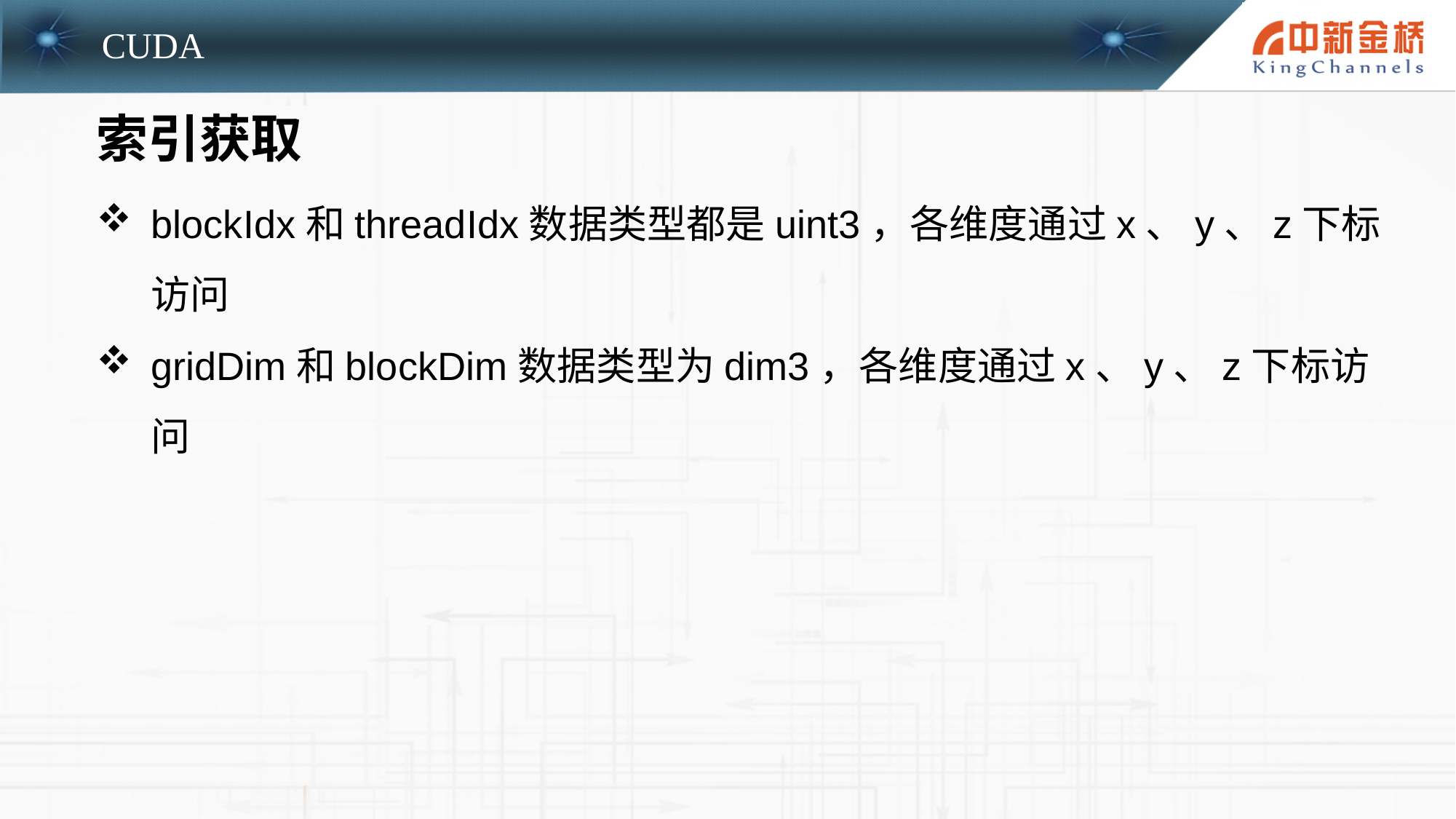

索引获取
blockIdx和threadIdx数据类型都是uint3，各维度通过x、y、z下标访问
gridDim和blockDim数据类型为dim3，各维度通过x、y、z下标访问